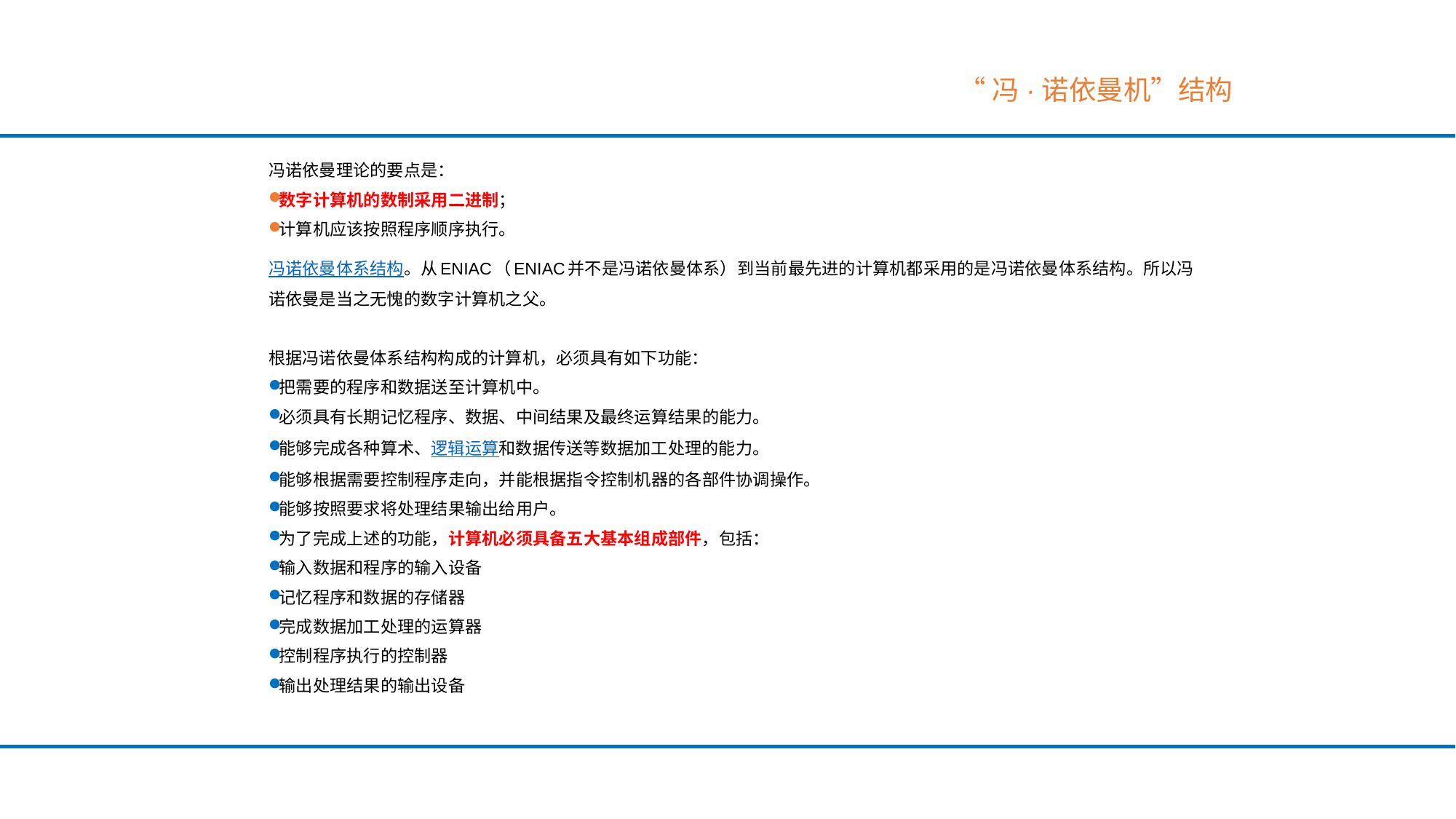

“冯·诺依曼机”结构
冯诺依曼理论的要点是：
数字计算机的数制采用二进制；
计算机应该按照程序顺序执行。
冯诺依曼体系结构。从ENIAC（ENIAC并不是冯诺依曼体系）到当前最先进的计算机都采用的是冯诺依曼体系结构。所以冯诺依曼是当之无愧的数字计算机之父。

根据冯诺依曼体系结构构成的计算机，必须具有如下功能：
把需要的程序和数据送至计算机中。
必须具有长期记忆程序、数据、中间结果及最终运算结果的能力。
能够完成各种算术、逻辑运算和数据传送等数据加工处理的能力。
能够根据需要控制程序走向，并能根据指令控制机器的各部件协调操作。
能够按照要求将处理结果输出给用户。
为了完成上述的功能，计算机必须具备五大基本组成部件，包括：
输入数据和程序的输入设备
记忆程序和数据的存储器
完成数据加工处理的运算器
控制程序执行的控制器
输出处理结果的输出设备